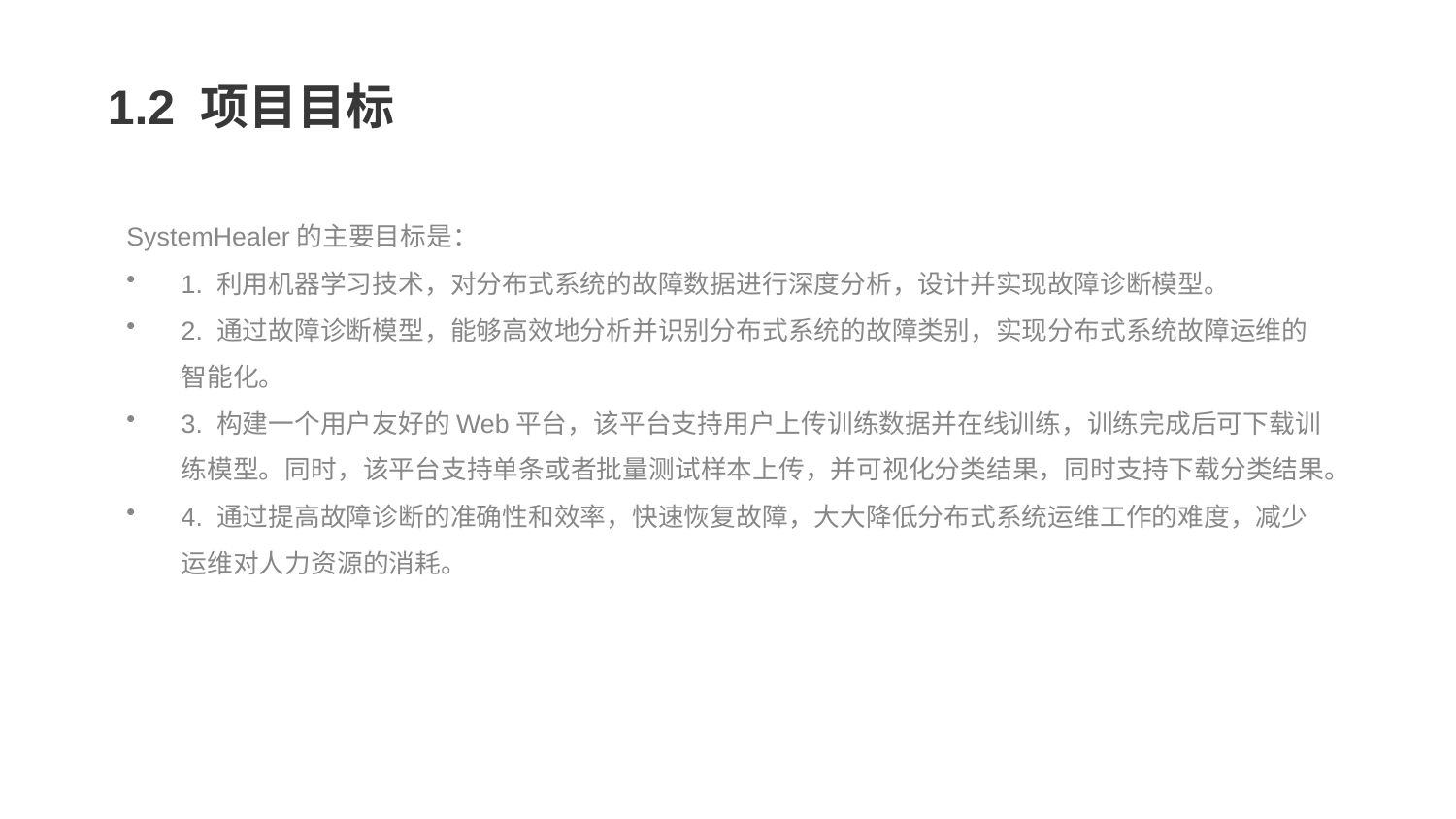

1.2 项目目标
SystemHealer的主要目标是：
1. 利用机器学习技术，对分布式系统的故障数据进行深度分析，设计并实现故障诊断模型。
2. 通过故障诊断模型，能够高效地分析并识别分布式系统的故障类别，实现分布式系统故障运维的智能化。
3. 构建一个用户友好的Web平台，该平台支持用户上传训练数据并在线训练，训练完成后可下载训练模型。同时，该平台支持单条或者批量测试样本上传，并可视化分类结果，同时支持下载分类结果。
4. 通过提高故障诊断的准确性和效率，快速恢复故障，大大降低分布式系统运维工作的难度，减少运维对人力资源的消耗。